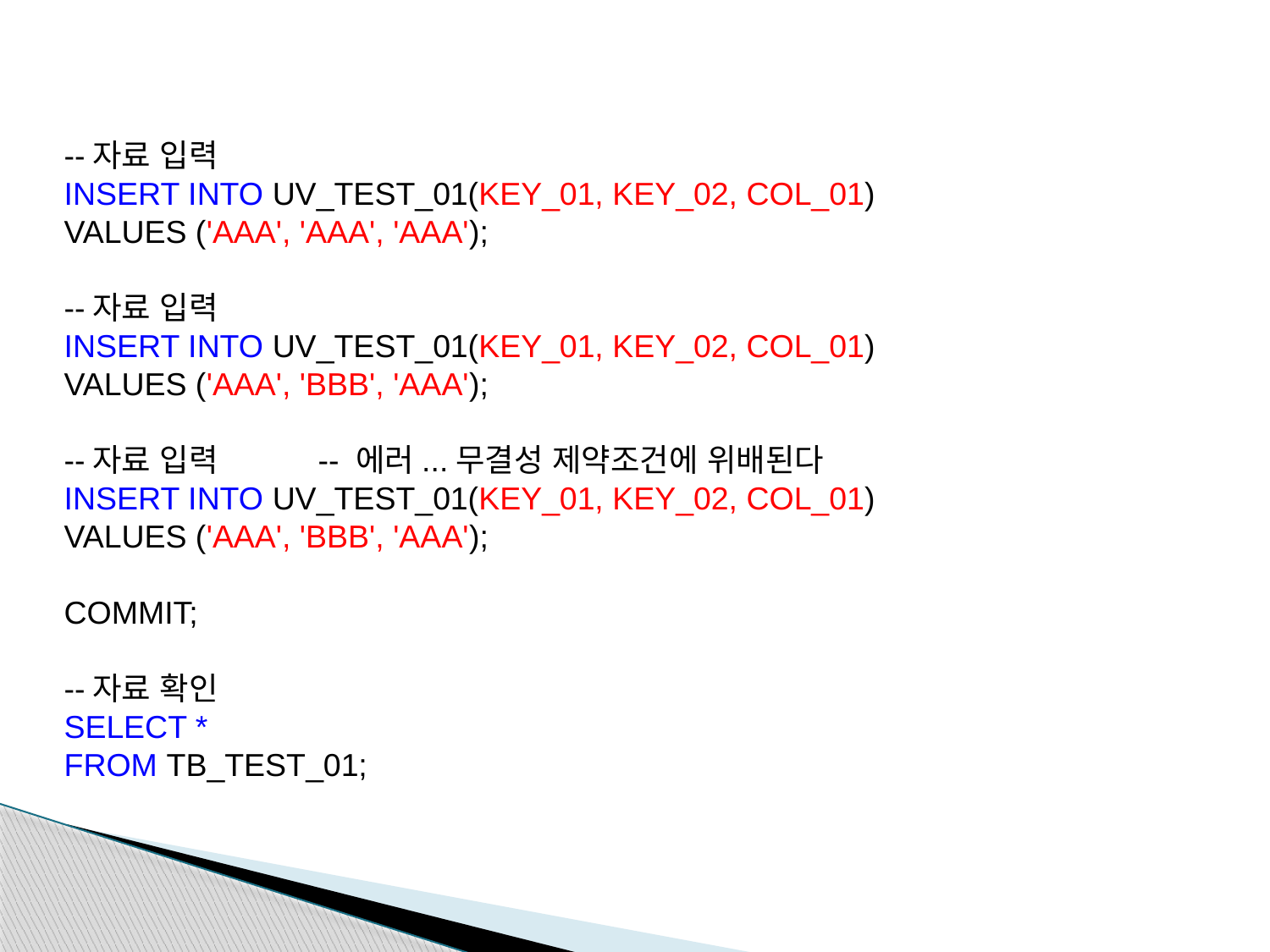

--자료 입력
INSERT INTO UV_TEST_01(KEY_01, KEY_02, COL_01)
VALUES ('AAA', 'AAA', 'AAA');

--자료 입력
INSERT INTO UV_TEST_01(KEY_01, KEY_02, COL_01)
VALUES ('AAA', 'BBB', 'AAA');

--자료 입력	-- 에러...무결성 제약조건에 위배된다
INSERT INTO UV_TEST_01(KEY_01, KEY_02, COL_01)
VALUES ('AAA', 'BBB', 'AAA');

COMMIT;

--자료 확인
SELECT *
FROM TB_TEST_01;